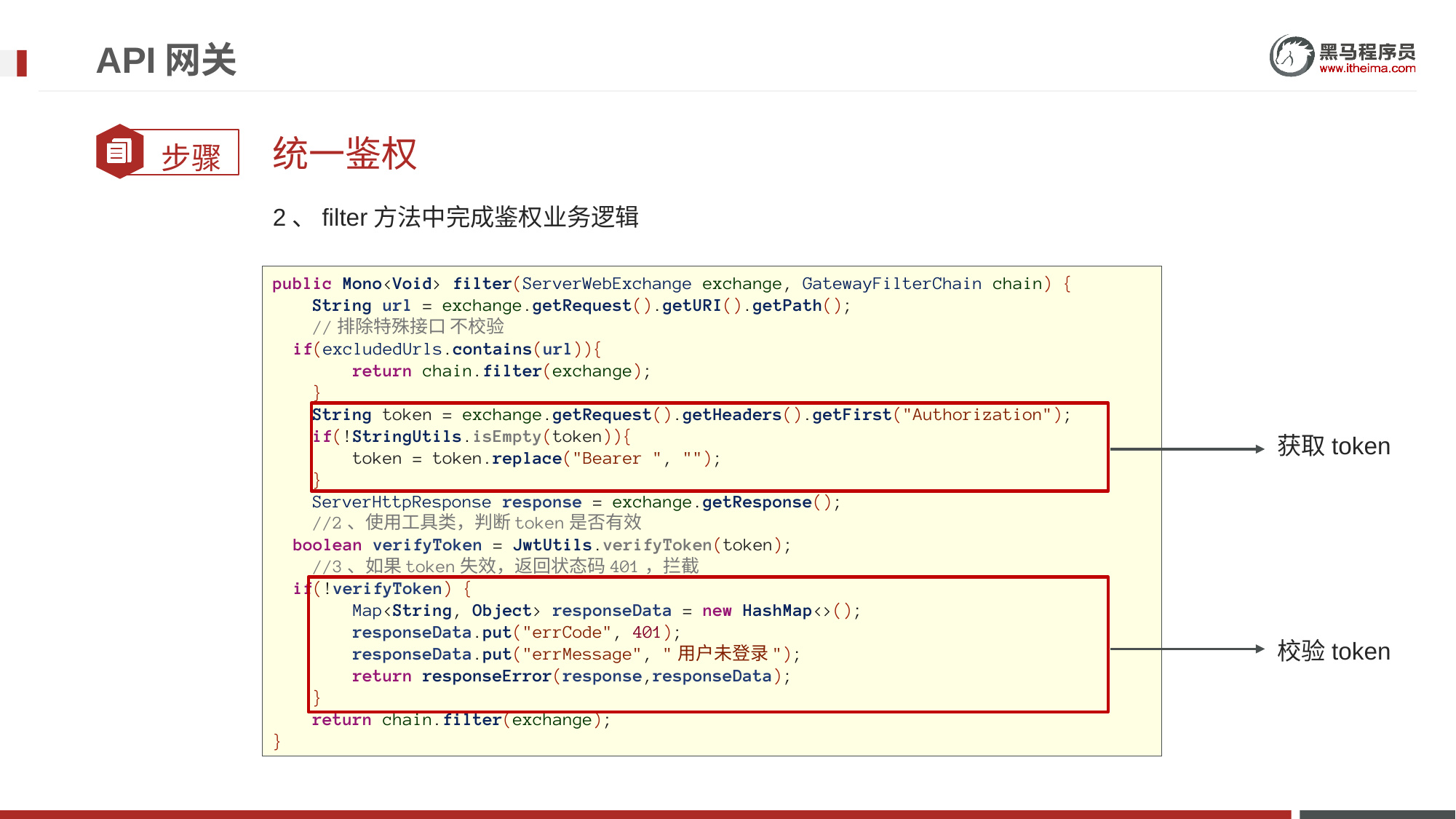

# API网关
统一鉴权
2、filter方法中完成鉴权业务逻辑
public Mono<Void> filter(ServerWebExchange exchange, GatewayFilterChain chain) {
    String url = exchange.getRequest().getURI().getPath();
    //排除特殊接口 不校验
    if(excludedUrls.contains(url)){
        return chain.filter(exchange);
    }
    String token = exchange.getRequest().getHeaders().getFirst("Authorization");
    if(!StringUtils.isEmpty(token)){
        token = token.replace("Bearer ", "");
    }
    ServerHttpResponse response = exchange.getResponse();
    //2、使用工具类，判断token是否有效
    boolean verifyToken = JwtUtils.verifyToken(token);
    //3、如果token失效，返回状态码401，拦截
    if(!verifyToken) {
        Map<String, Object> responseData = new HashMap<>();
        responseData.put("errCode", 401);
        responseData.put("errMessage", "用户未登录");
        return responseError(response,responseData);
    }
    return chain.filter(exchange);
}

获取token

校验token